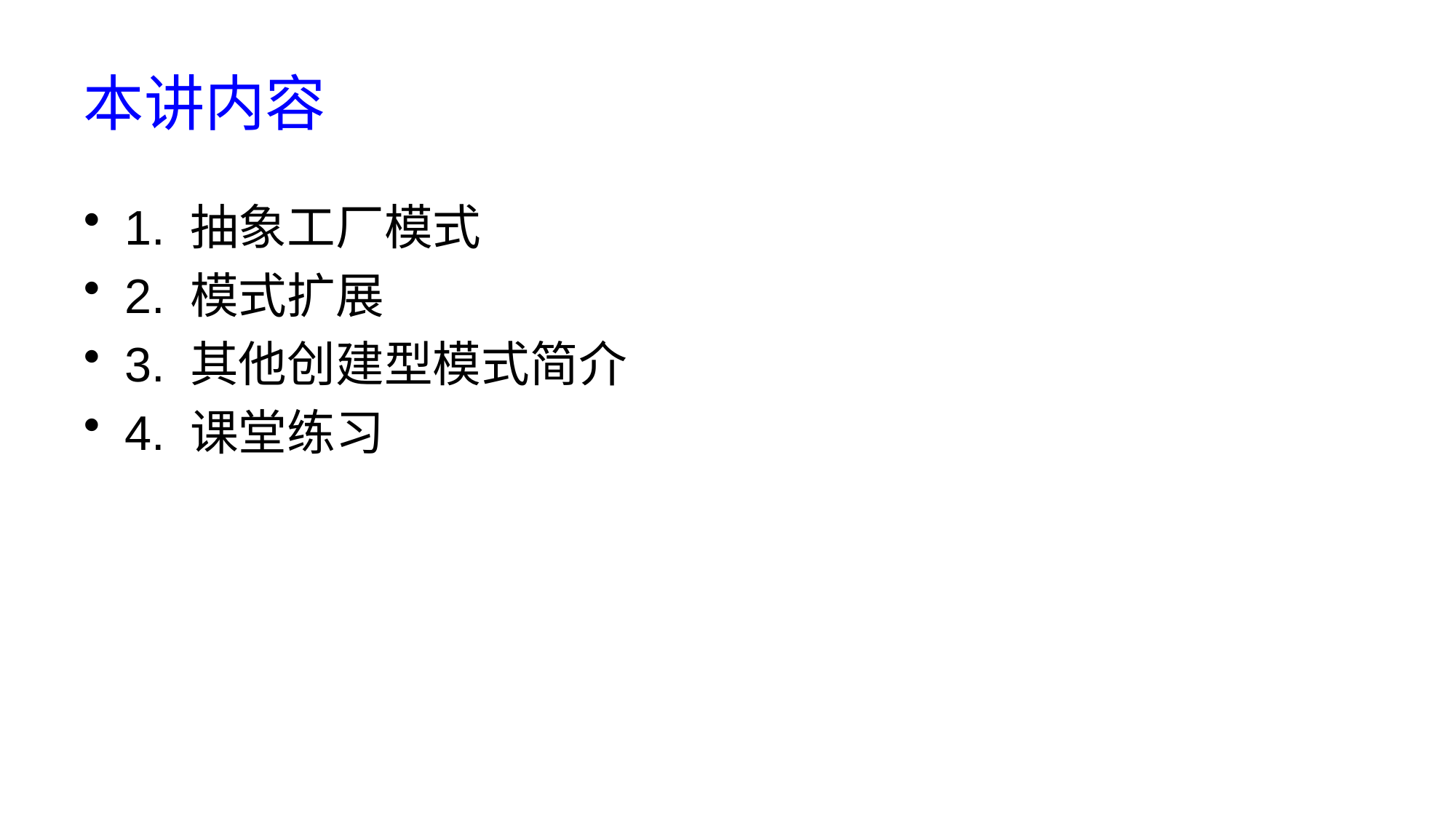

# 本讲内容
1. 抽象工厂模式
2. 模式扩展
3. 其他创建型模式简介
4. 课堂练习
6